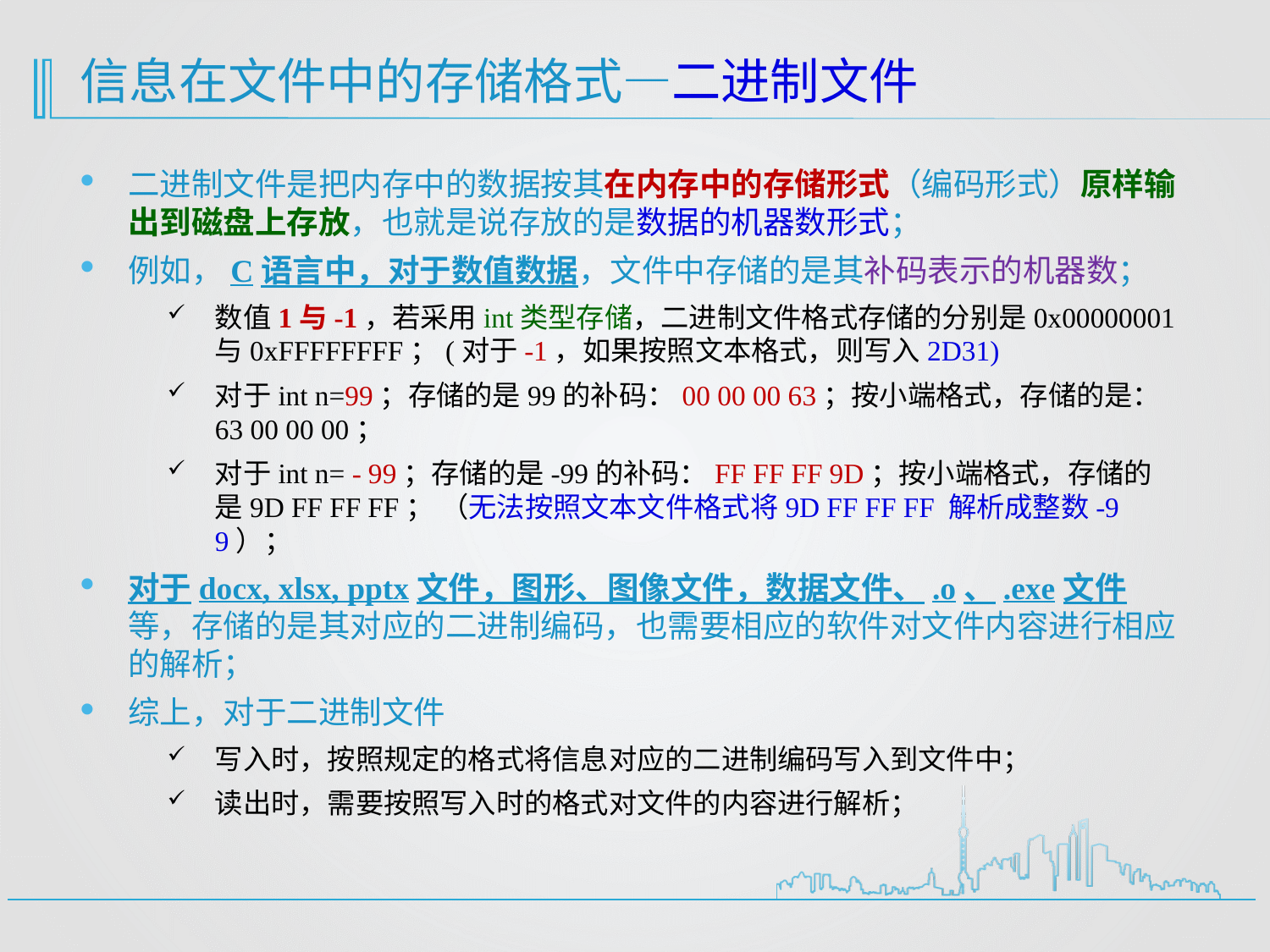

# 信息在文件中的存储格式—二进制文件
二进制文件是把内存中的数据按其在内存中的存储形式（编码形式）原样输出到磁盘上存放，也就是说存放的是数据的机器数形式；
例如，C语言中，对于数值数据，文件中存储的是其补码表示的机器数；
数值1与-1，若采用int类型存储，二进制文件格式存储的分别是0x00000001与0xFFFFFFFF；(对于-1，如果按照文本格式，则写入2D31)
对于int n=99；存储的是99的补码：00 00 00 63；按小端格式，存储的是：63 00 00 00；
对于int n= - 99；存储的是-99的补码：FF FF FF 9D；按小端格式，存储的是9D FF FF FF； （无法按照文本文件格式将9D FF FF FF 解析成整数-99）；
对于docx, xlsx, pptx文件，图形、图像文件，数据文件、.o、.exe文件等，存储的是其对应的二进制编码，也需要相应的软件对文件内容进行相应的解析；
综上，对于二进制文件
写入时，按照规定的格式将信息对应的二进制编码写入到文件中；
读出时，需要按照写入时的格式对文件的内容进行解析；